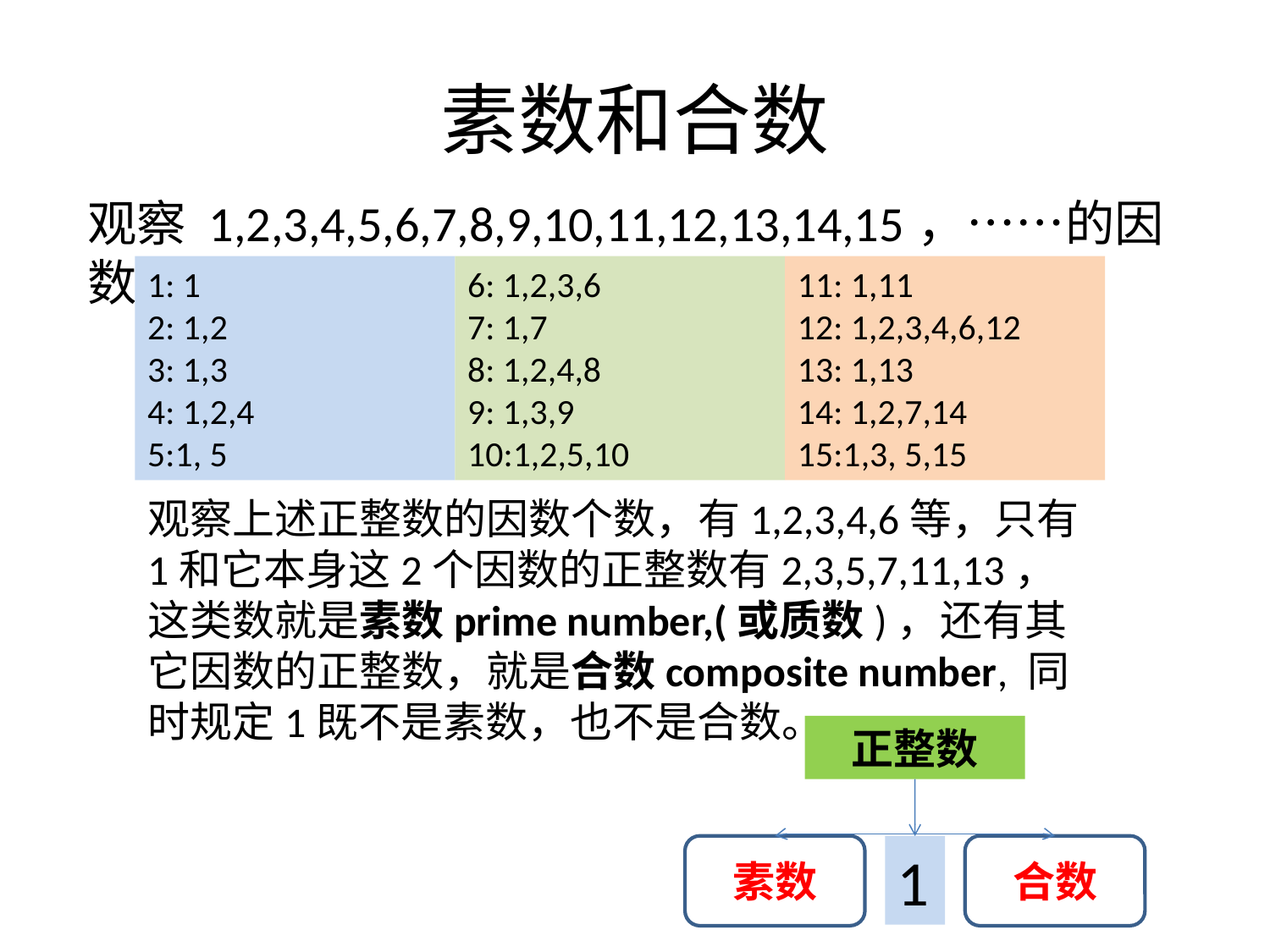

# 素数和合数
观察 1,2,3,4,5,6,7,8,9,10,11,12,13,14,15，……的因数
1: 1
2: 1,2
3: 1,3
4: 1,2,4
5:1, 5
6: 1,2,3,6
7: 1,7
8: 1,2,4,8
9: 1,3,9
10:1,2,5,10
11: 1,11
12: 1,2,3,4,6,12
13: 1,13
14: 1,2,7,14
15:1,3, 5,15
观察上述正整数的因数个数，有1,2,3,4,6等，只有1和它本身这2个因数的正整数有2,3,5,7,11,13，这类数就是素数prime number,(或质数)，还有其它因数的正整数，就是合数composite number, 同时规定1既不是素数，也不是合数。
正整数
素数
合数
1